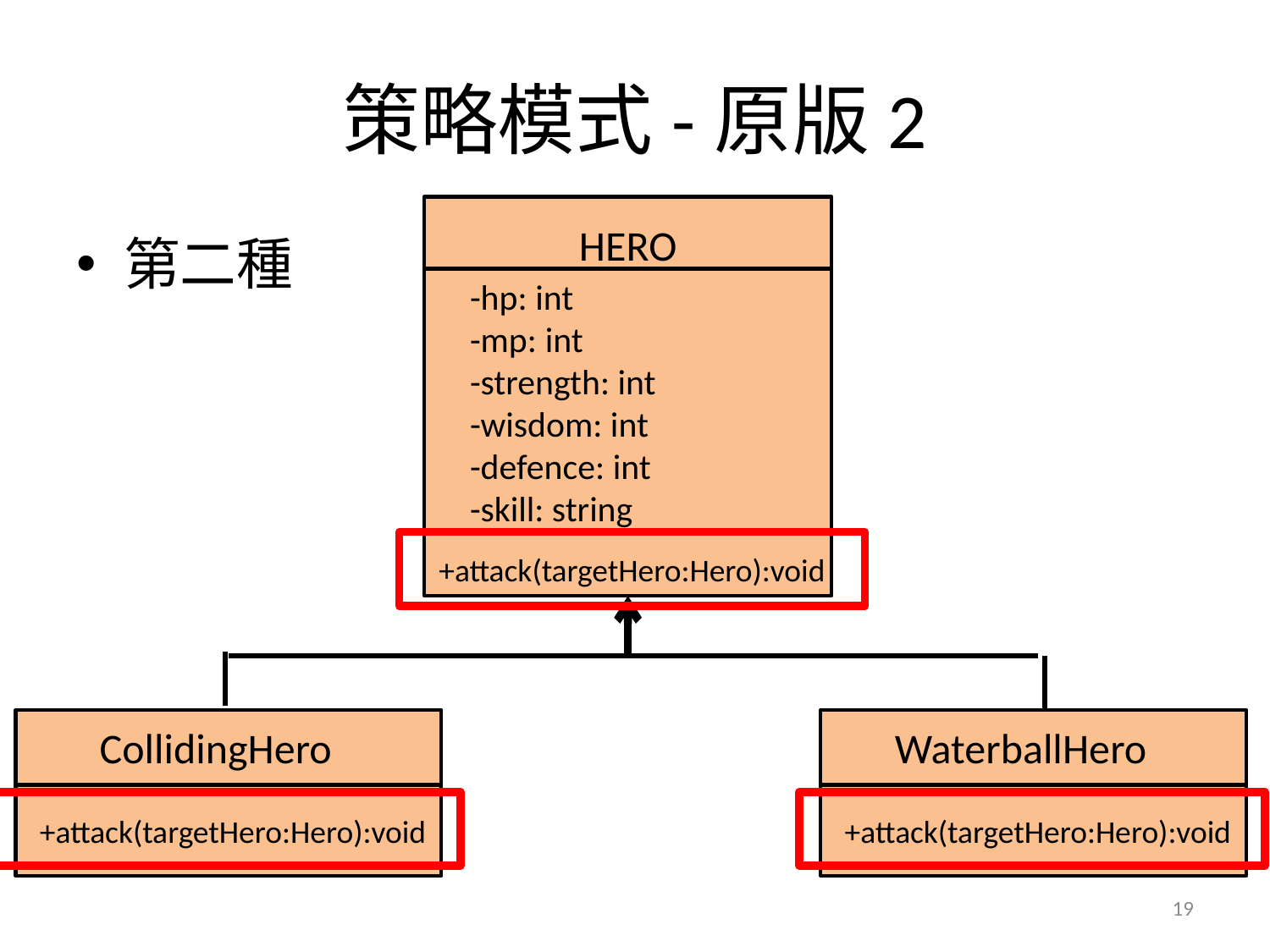

# 策略模式-原版2

HERO
-hp: int
-mp: int
-strength: int
-wisdom: int
-defence: int
-skill: string
+attack(targetHero:Hero):void

CollidingHero
+attack(targetHero:Hero):void

WaterballHero
+attack(targetHero:Hero):void
第二種

19